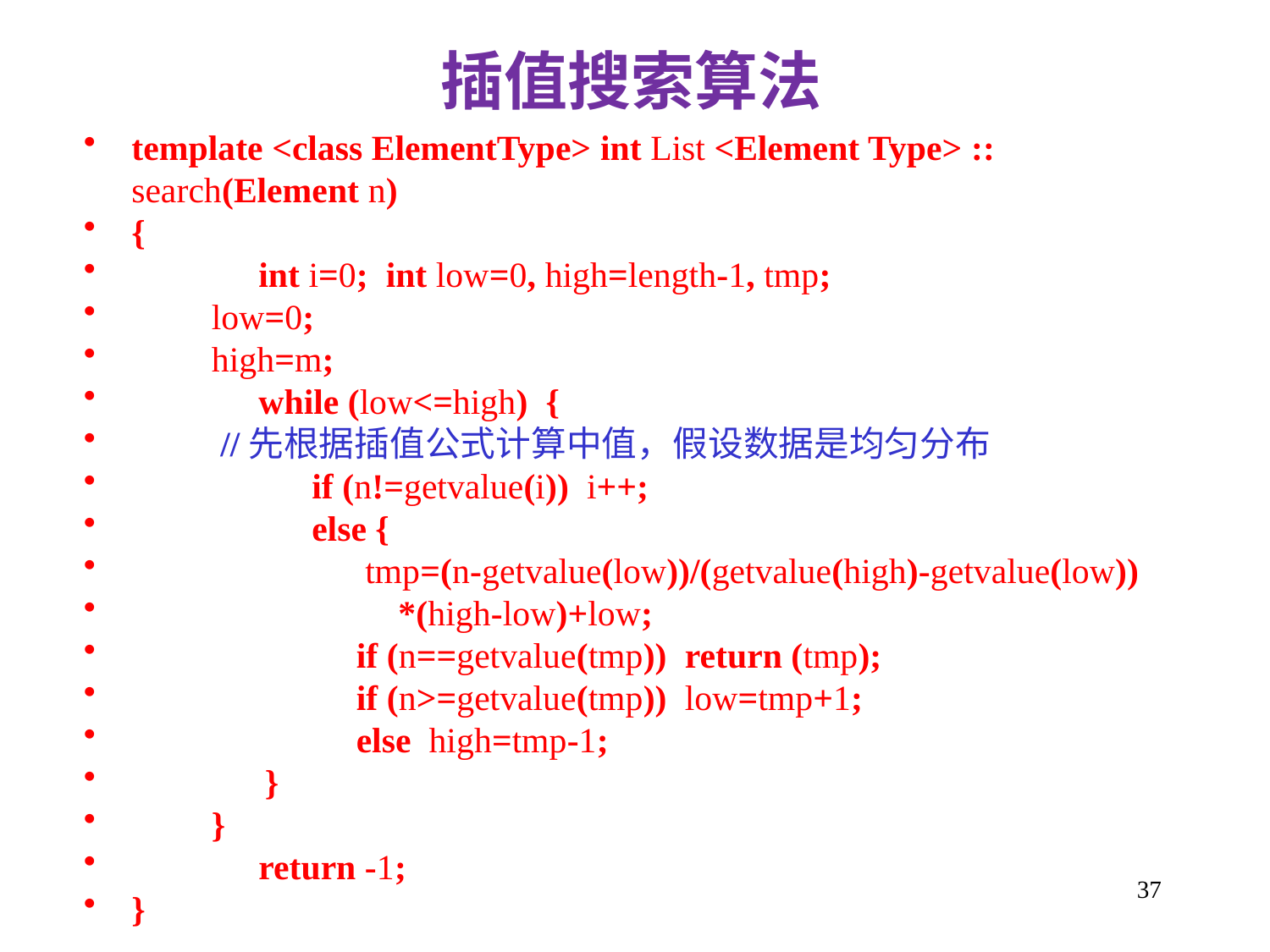

插值搜索算法
template <class ElementType> int List <Element Type> :: search(Element n)
{
	int i=0;  int low=0, high=length-1, tmp;
         low=0;
         high=m;
	while (low<=high)  {
          //先根据插值公式计算中值，假设数据是均匀分布
	      if (n!=getvalue(i))  i++;
	      else {
	            tmp=(n-getvalue(low))/(getvalue(high)-getvalue(low))
                              *(high-low)+low;
	           if (n==getvalue(tmp))  return (tmp);
 	           if (n>=getvalue(tmp))  low=tmp+1;
	           else  high=tmp-1;
               }
         }
	return -1;
}

37